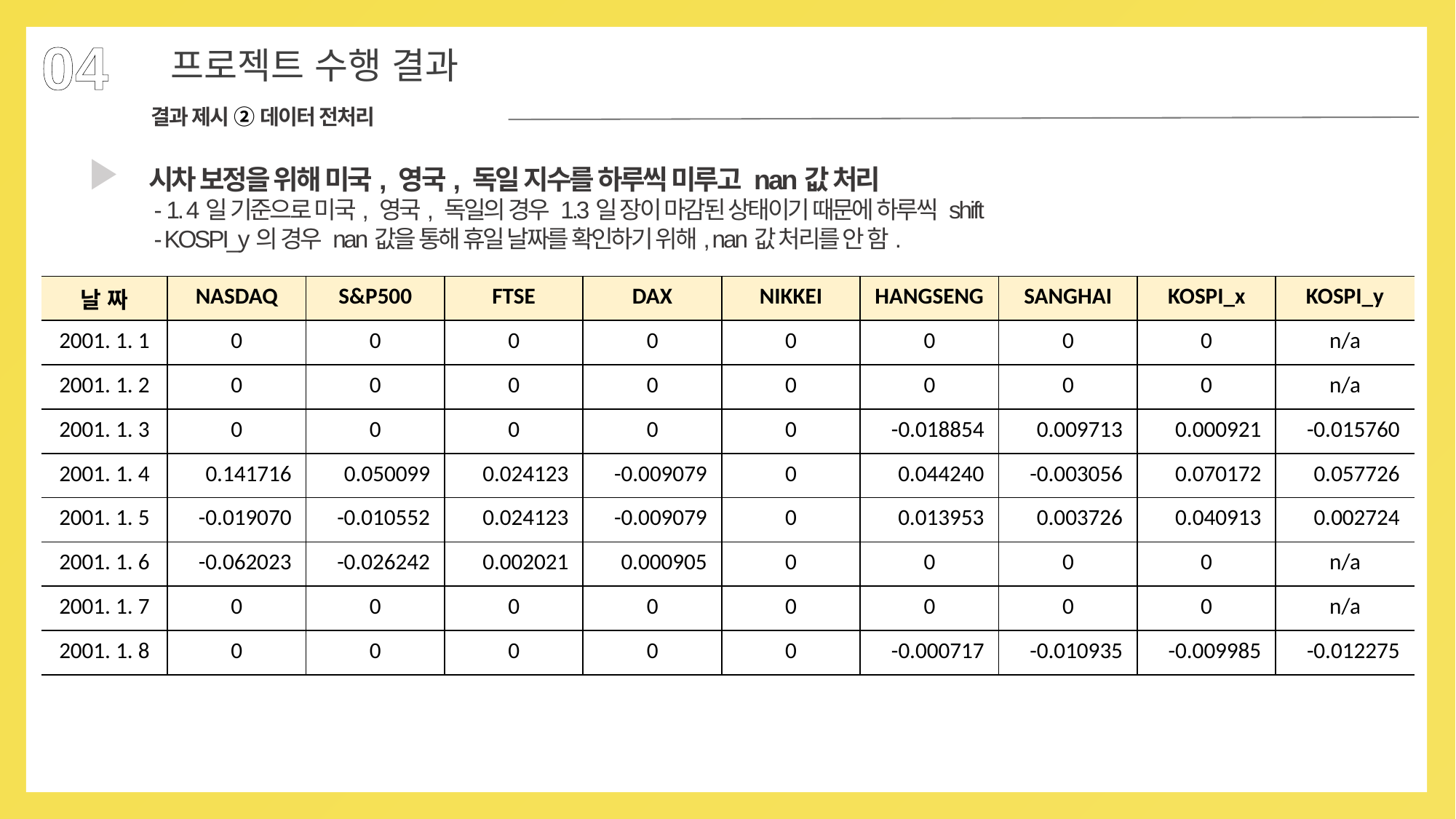

04

프로젝트 수행 결과
결과 제시 ② 데이터 전처리
▶
시차 보정을 위해 미국, 영국, 독일 지수를 하루씩 미루고 nan값 처리
- 1. 4일 기준으로 미국, 영국, 독일의 경우 1.3일 장이 마감된 상태이기 때문에 하루씩 shift
- KOSPI_y의 경우 nan값을 통해 휴일 날짜를 확인하기 위해, nan값 처리를 안 함.
| 날 짜 | NASDAQ | S&P500 | FTSE | DAX | NIKKEI | HANGSENG | SANGHAI | KOSPI\_x | KOSPI\_y |
| --- | --- | --- | --- | --- | --- | --- | --- | --- | --- |
| 2001. 1. 1 | 0 | 0 | 0 | 0 | 0 | 0 | 0 | 0 | n/a |
| 2001. 1. 2 | 0 | 0 | 0 | 0 | 0 | 0 | 0 | 0 | n/a |
| 2001. 1. 3 | 0 | 0 | 0 | 0 | 0 | -0.018854 | 0.009713 | 0.000921 | -0.015760 |
| 2001. 1. 4 | 0.141716 | 0.050099 | 0.024123 | -0.009079 | 0 | 0.044240 | -0.003056 | 0.070172 | 0.057726 |
| 2001. 1. 5 | -0.019070 | -0.010552 | 0.024123 | -0.009079 | 0 | 0.013953 | 0.003726 | 0.040913 | 0.002724 |
| 2001. 1. 6 | -0.062023 | -0.026242 | 0.002021 | 0.000905 | 0 | 0 | 0 | 0 | n/a |
| 2001. 1. 7 | 0 | 0 | 0 | 0 | 0 | 0 | 0 | 0 | n/a |
| 2001. 1. 8 | 0 | 0 | 0 | 0 | 0 | -0.000717 | -0.010935 | -0.009985 | -0.012275 |